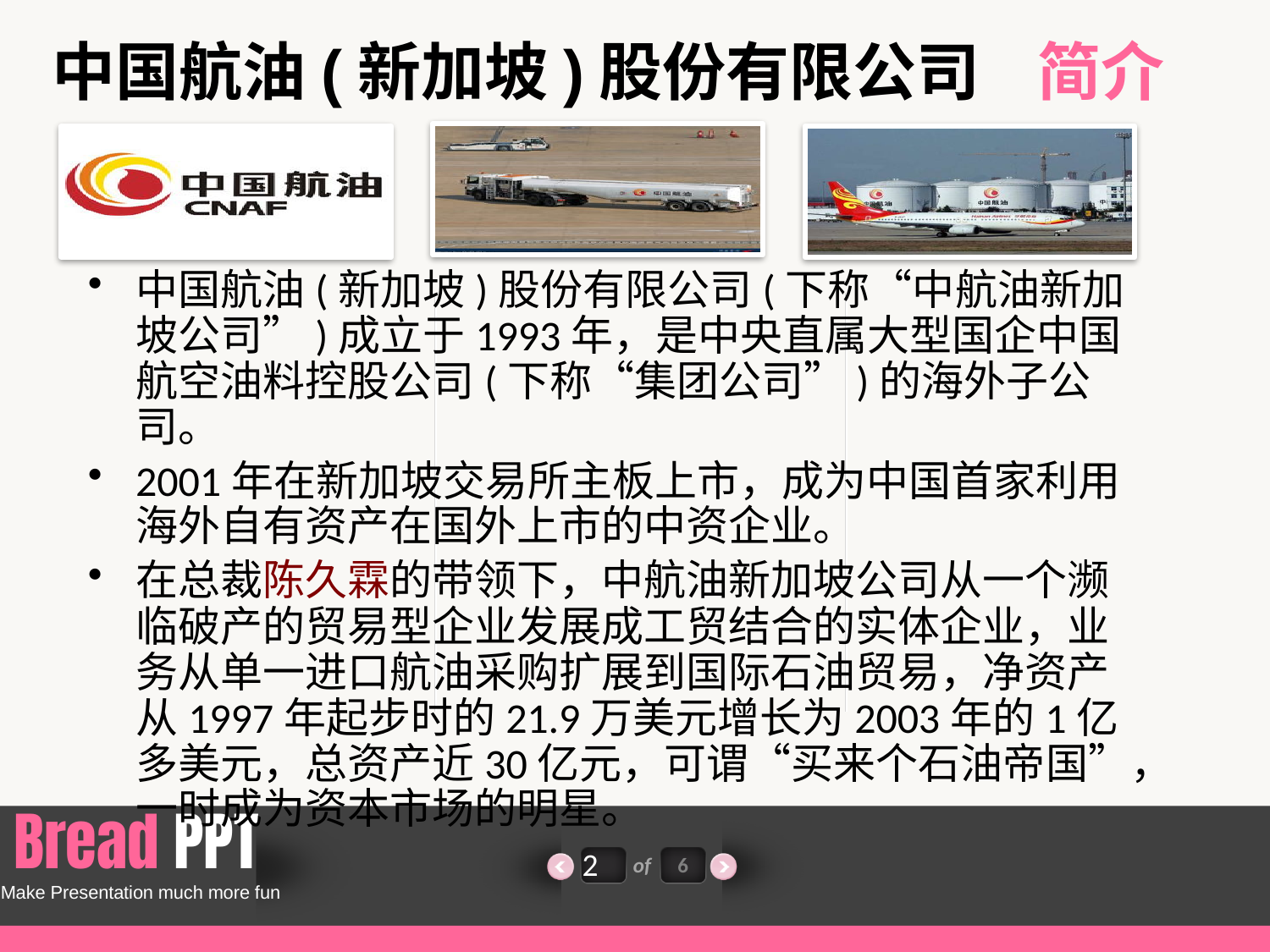

# 中国航油(新加坡)股份有限公司    简介

中国航油(新加坡)股份有限公司(下称“中航油新加坡公司”)成立于1993年，是中央直属大型国企中国航空油料控股公司(下称“集团公司”)的海外子公司。
2001年在新加坡交易所主板上市，成为中国首家利用海外自有资产在国外上市的中资企业。
在总裁陈久霖的带领下，中航油新加坡公司从一个濒临破产的贸易型企业发展成工贸结合的实体企业，业务从单一进口航油采购扩展到国际石油贸易，净资产从1997年起步时的21.9万美元增长为2003年的1亿多美元，总资产近30亿元，可谓“买来个石油帝国”，一时成为资本市场的明星。

2